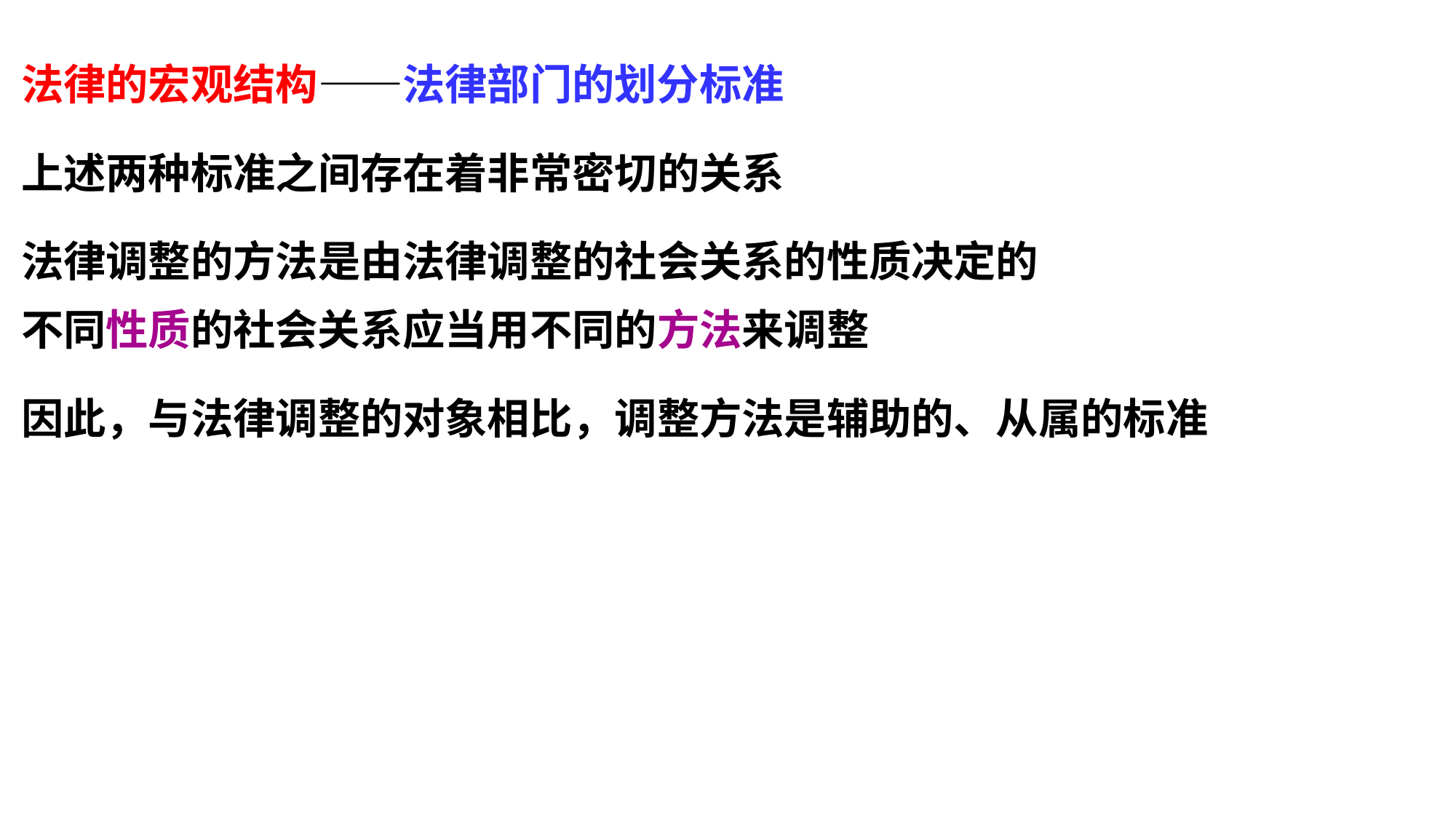

法律的宏观结构——法律部门的划分标准

上述两种标准之间存在着非常密切的关系

法律调整的方法是由法律调整的社会关系的性质决定的
不同性质的社会关系应当用不同的方法来调整

因此，与法律调整的对象相比，调整方法是辅助的、从属的标准